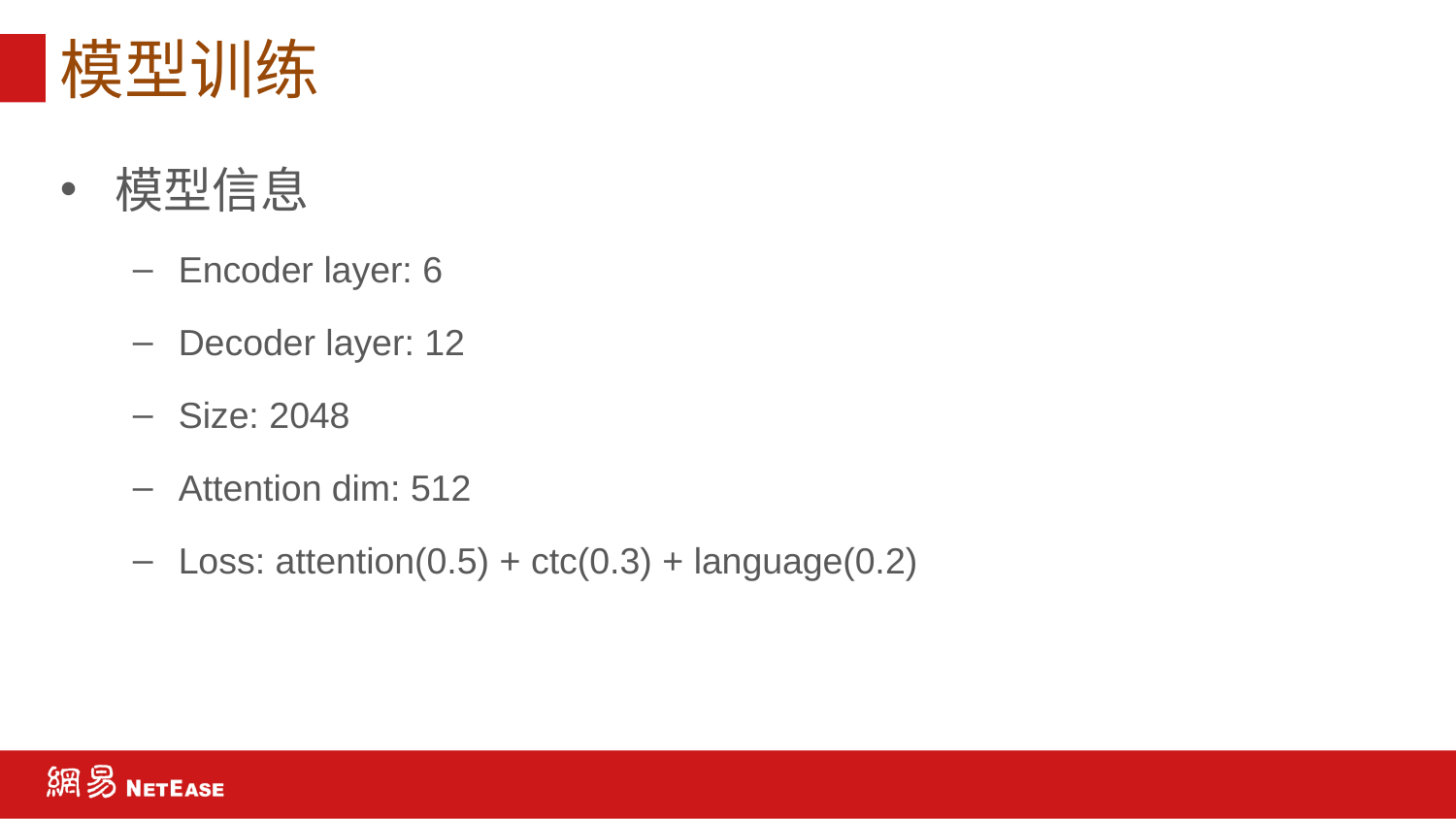

# 模型训练
模型信息
Encoder layer: 6
Decoder layer: 12
Size: 2048
Attention dim: 512
Loss: attention(0.5) + ctc(0.3) + language(0.2)